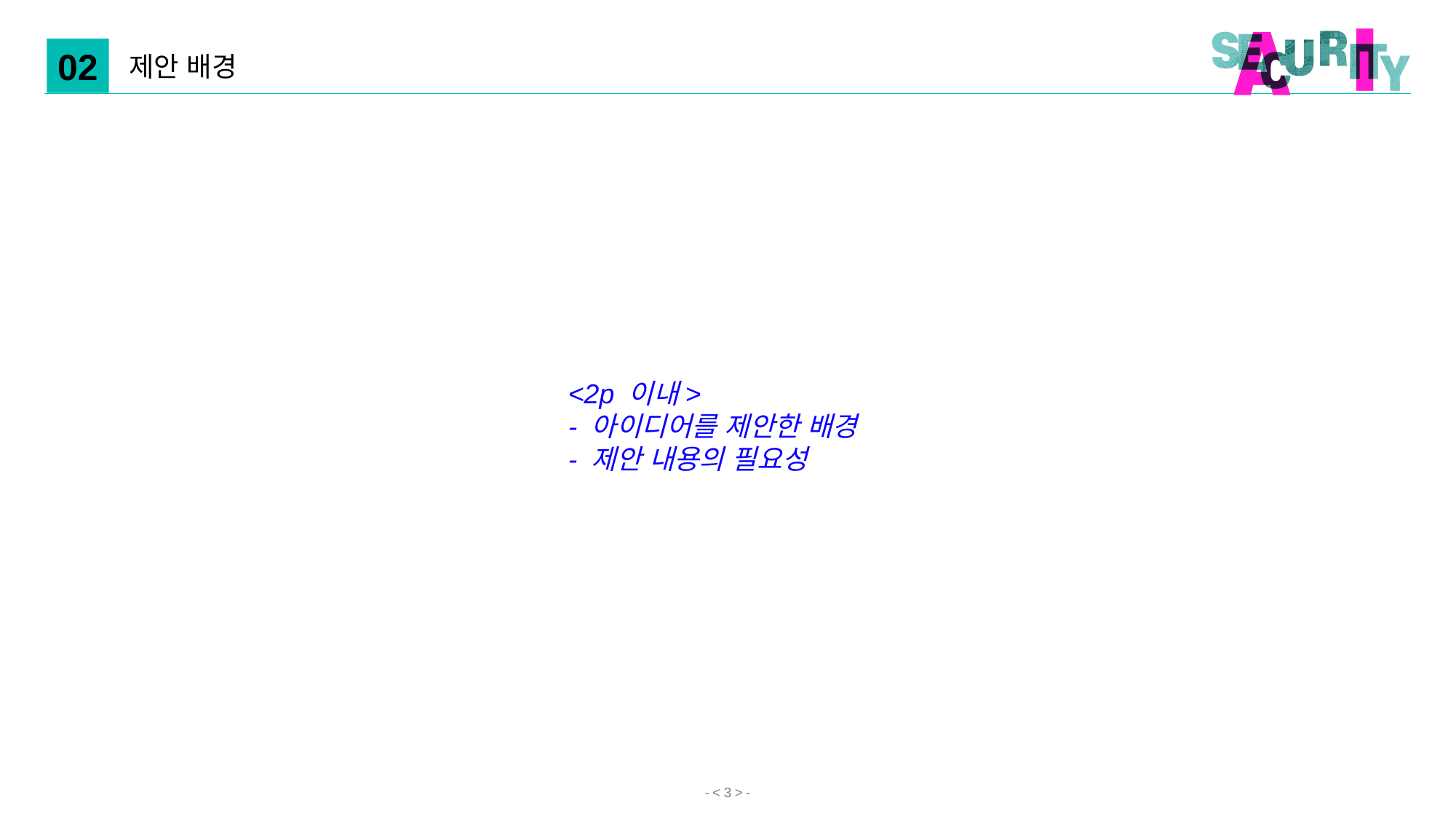

02
제안 배경
<2p 이내>
- 아이디어를 제안한 배경
- 제안 내용의 필요성